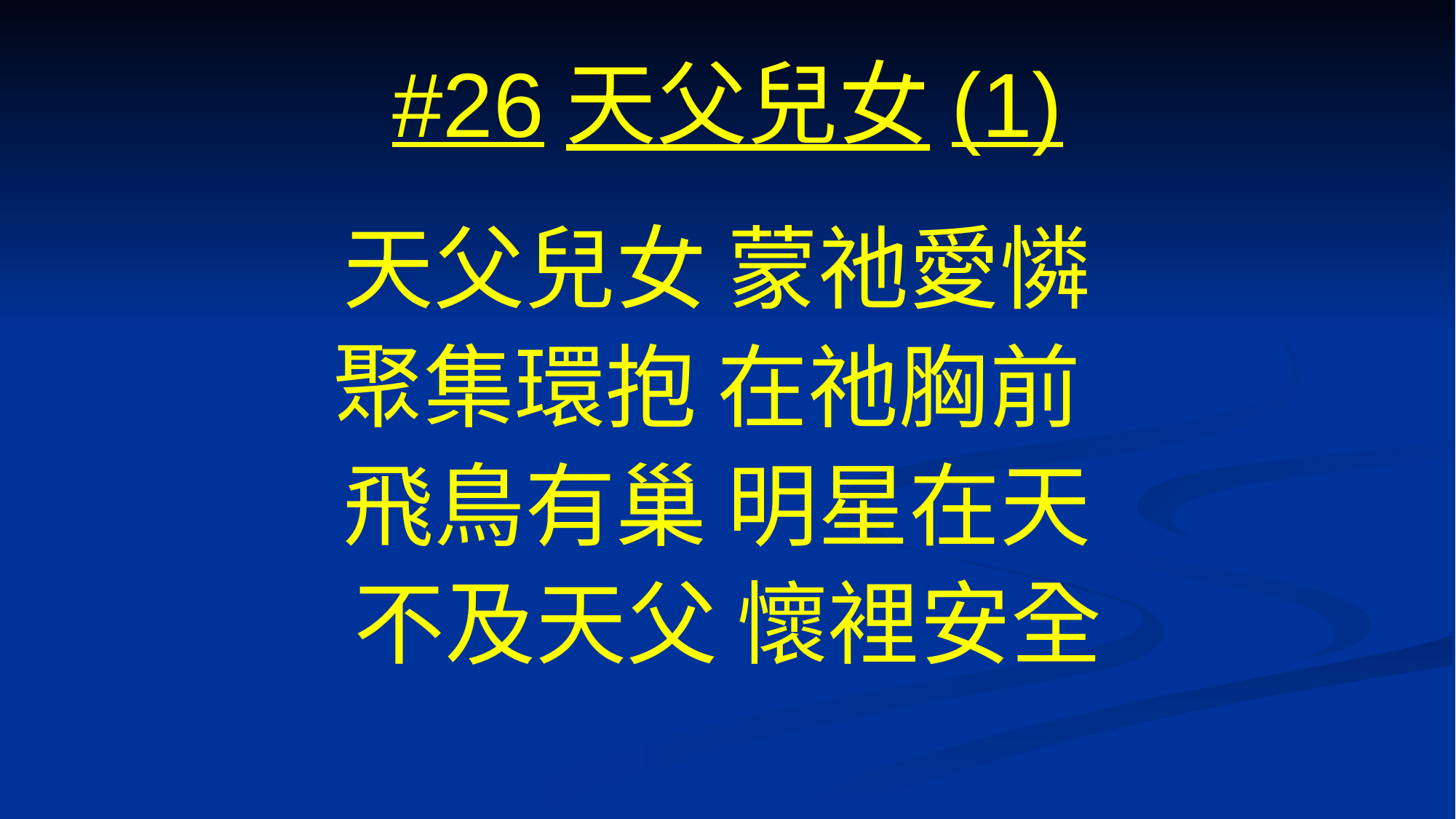

# #26天父兒女(1)
天父兒女 蒙祂愛憐
聚集環抱 在祂胸前
飛鳥有巢 明星在天
不及天父 懷裡安全